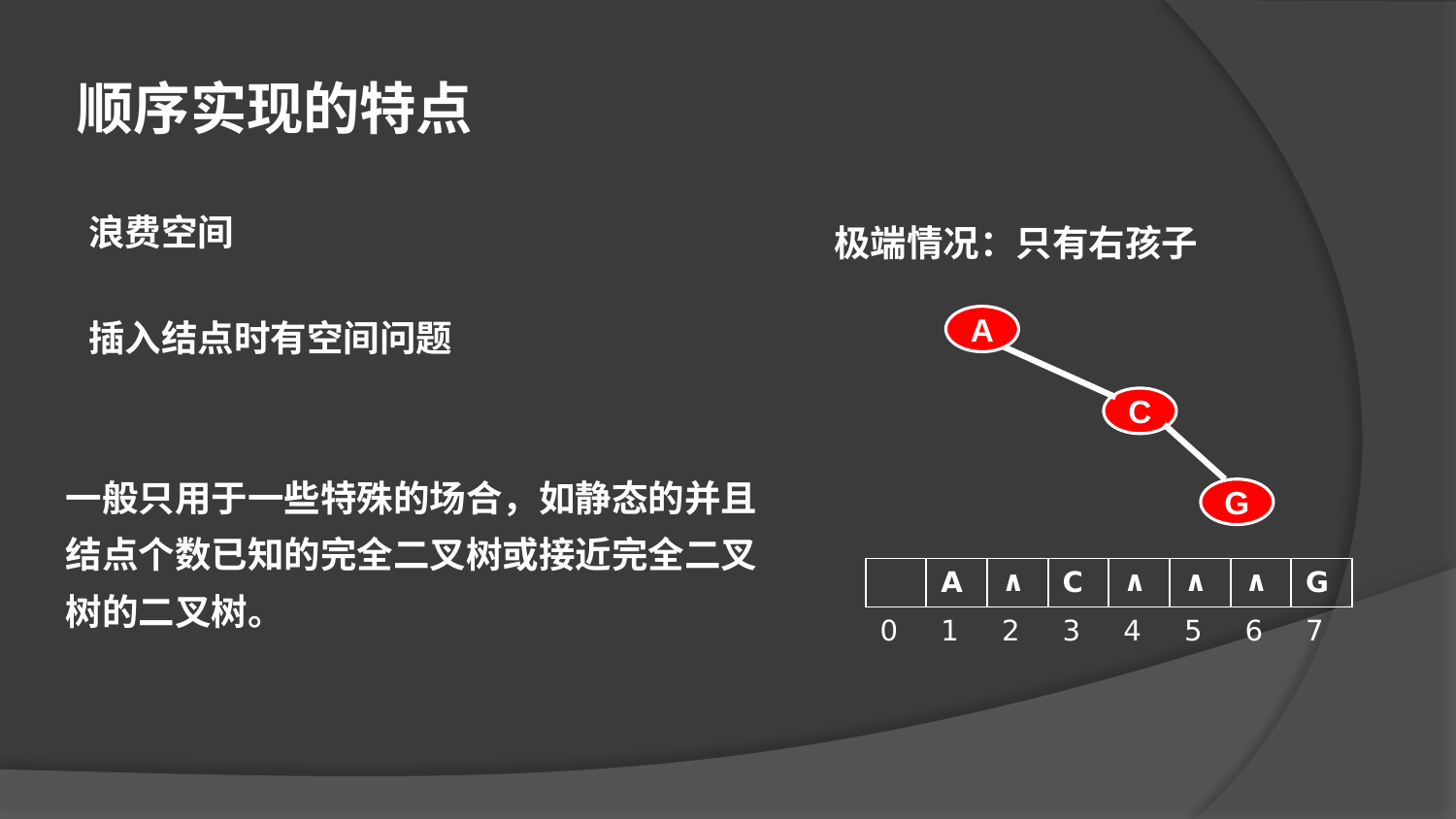

顺序实现的特点
浪费空间
极端情况：只有右孩子
插入结点时有空间问题
A

C

G
一般只用于一些特殊的场合，如静态的并且结点个数已知的完全二叉树或接近完全二叉树的二叉树。
|  | A | ∧ | C | ∧ | ∧ | ∧ | G |
| --- | --- | --- | --- | --- | --- | --- | --- |
| 0 | 1 | 2 | 3 | 4 | 5 | 6 | 7 |